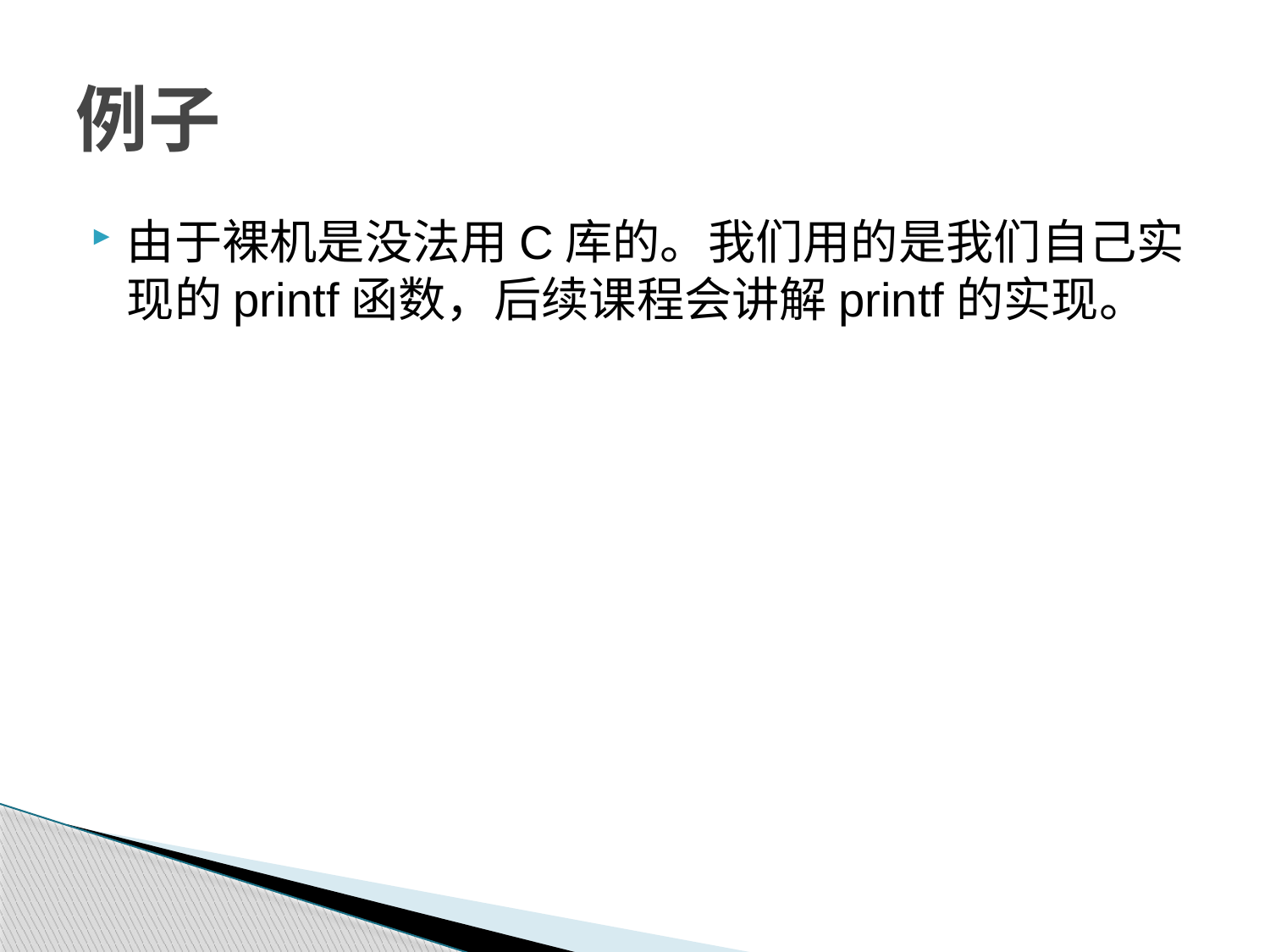

# 例子
由于裸机是没法用C库的。我们用的是我们自己实现的printf函数，后续课程会讲解printf的实现。